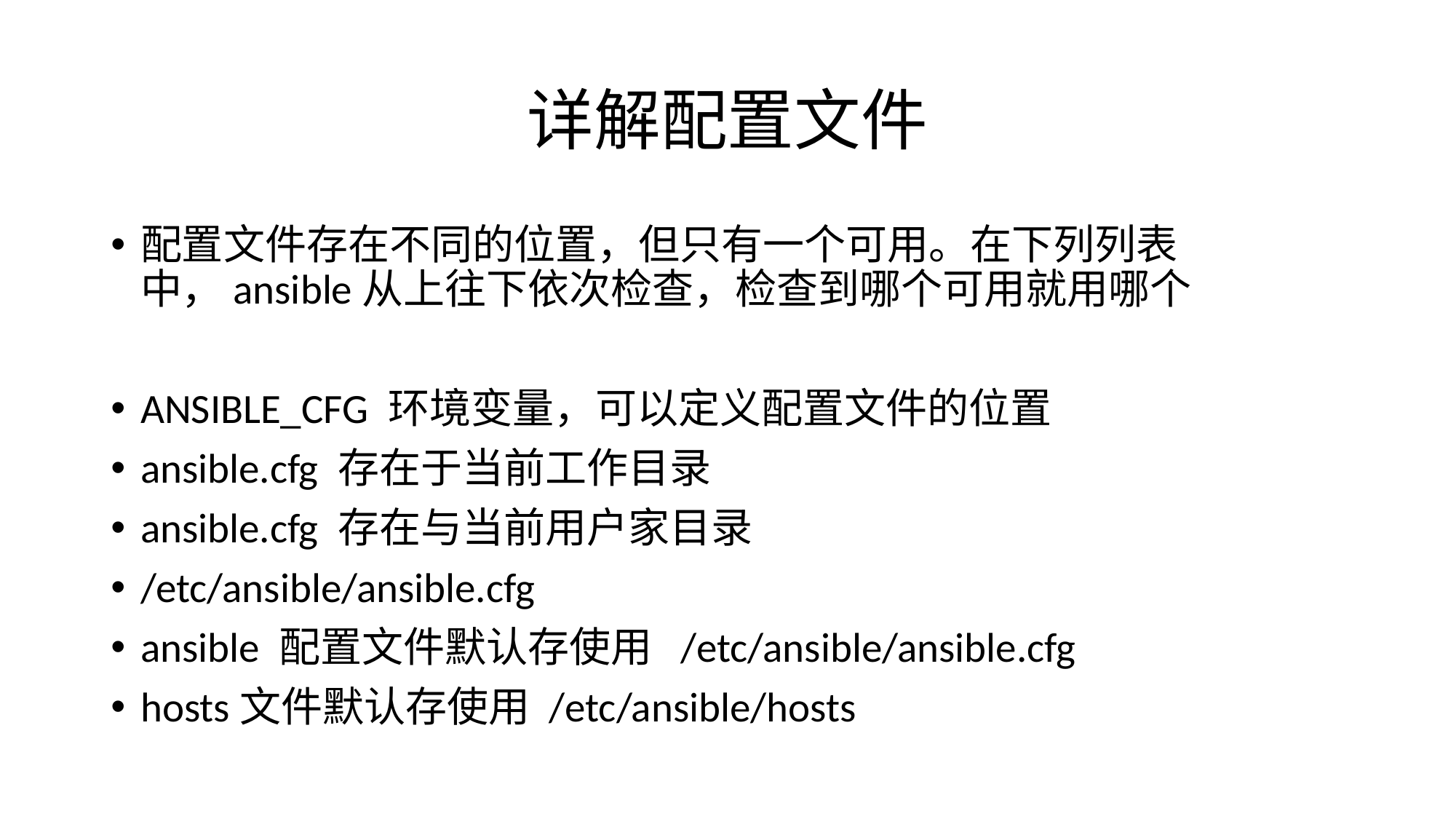

# 详解配置文件
配置文件存在不同的位置，但只有一个可用。在下列列表中，ansible从上往下依次检查，检查到哪个可用就用哪个

ANSIBLE_CFG 环境变量，可以定义配置文件的位置
ansible.cfg 存在于当前工作目录
ansible.cfg 存在与当前用户家目录
/etc/ansible/ansible.cfg
ansible 配置文件默认存使用  /etc/ansible/ansible.cfg
hosts文件默认存使用 /etc/ansible/hosts